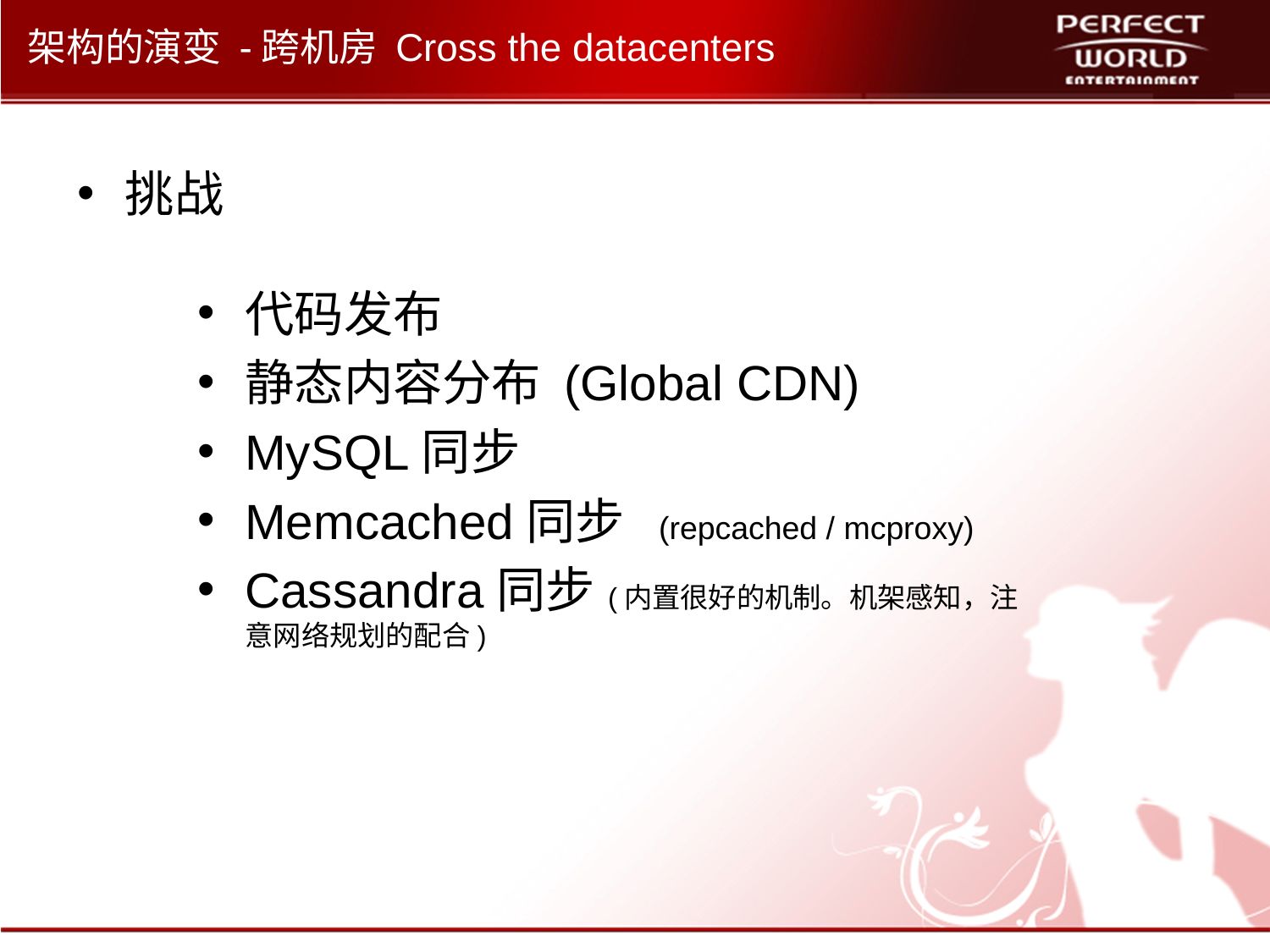

# 架构的演变 -跨机房 Cross the datacenters
挑战
代码发布
静态内容分布 (Global CDN)
MySQL同步
Memcached同步  (repcached / mcproxy)
Cassandra同步 (内置很好的机制。机架感知，注意网络规划的配合)